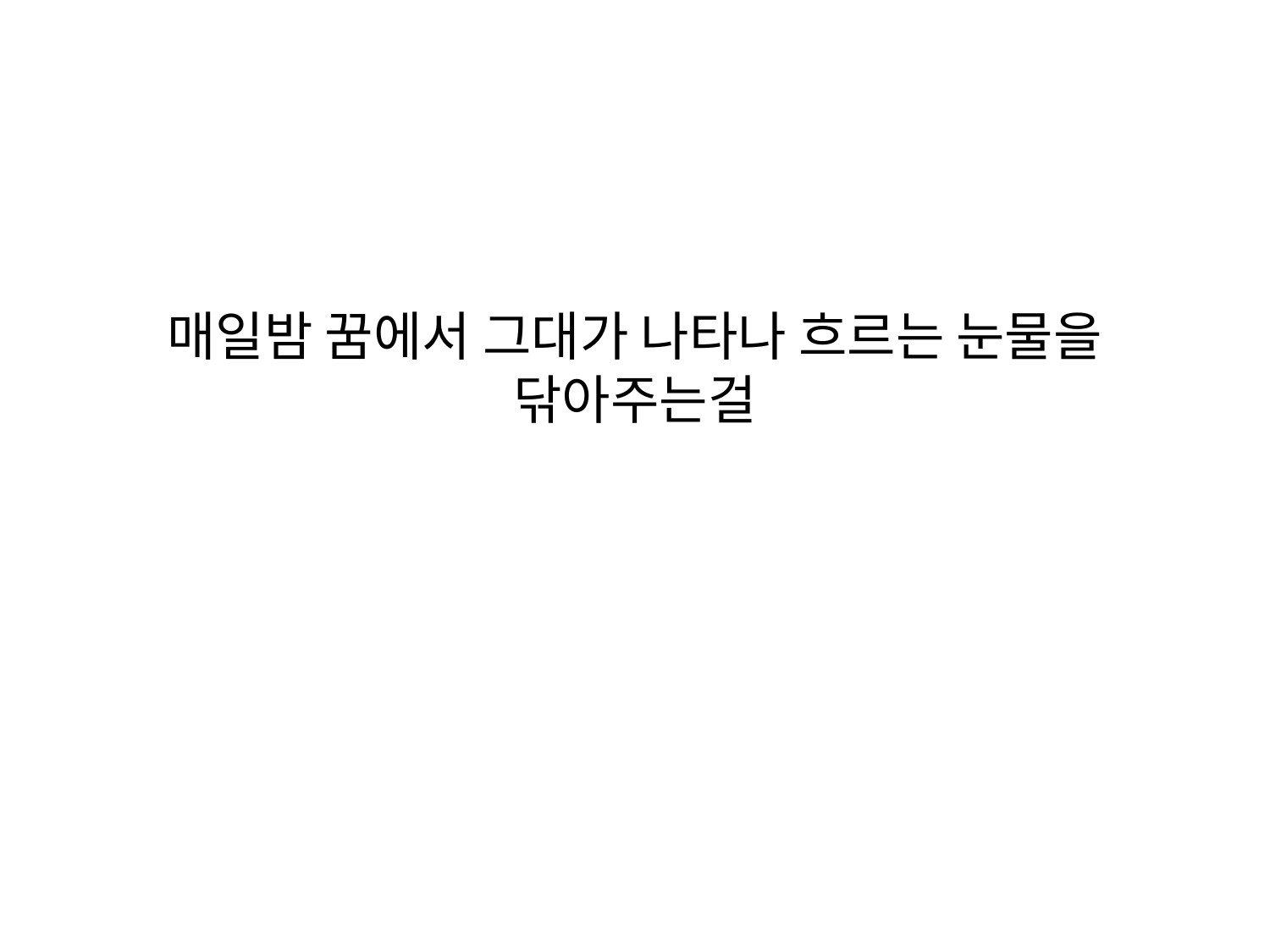

# 매일밤 꿈에서 그대가 나타나 흐르는 눈물을 닦아주는걸